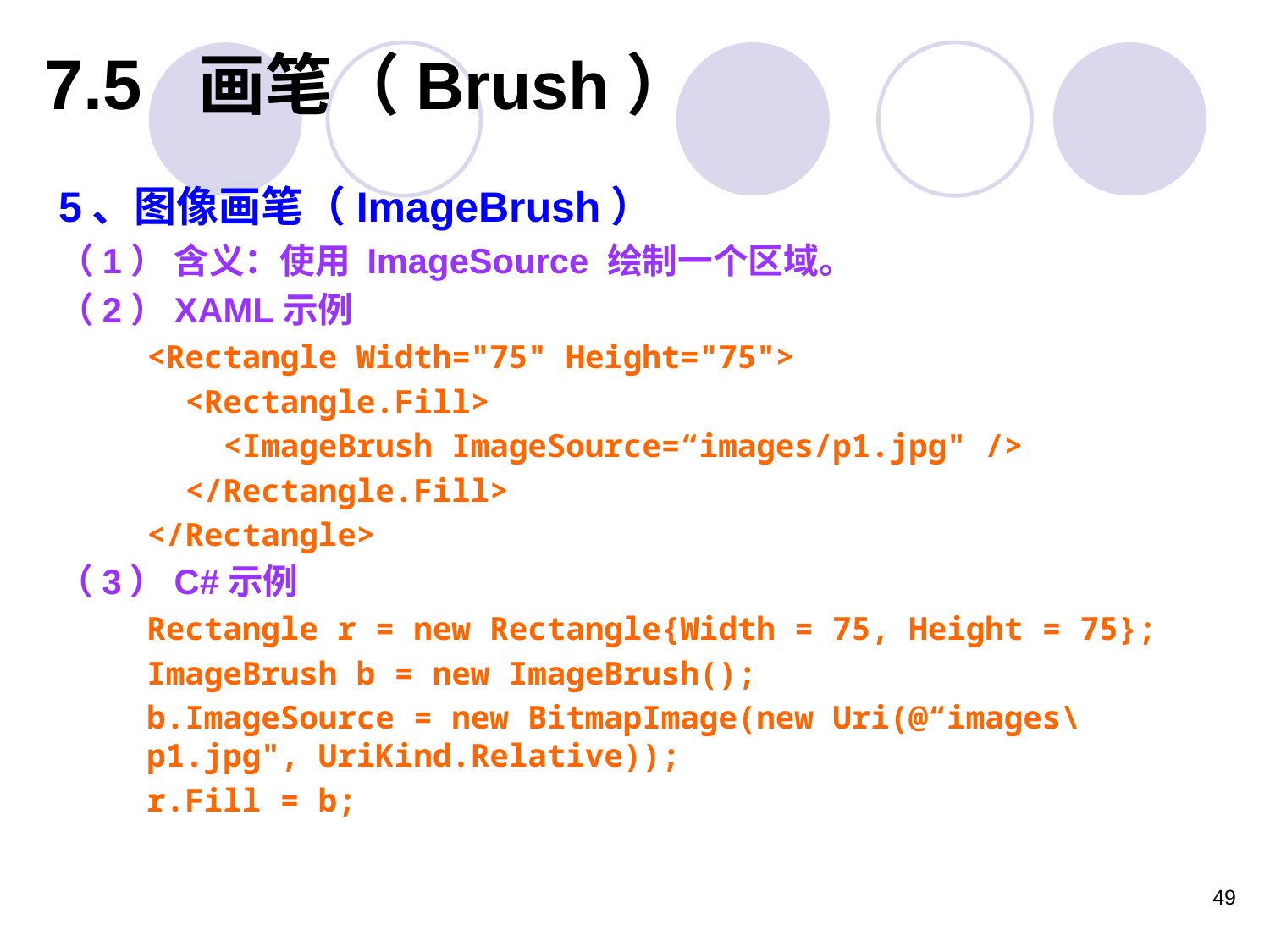

7.5  画笔（Brush）
5、图像画笔（ImageBrush）
（1） 含义：使用 ImageSource 绘制一个区域。
（2）XAML示例
<Rectangle Width="75" Height="75">
  <Rectangle.Fill>
    <ImageBrush ImageSource=“images/p1.jpg" />
  </Rectangle.Fill>
</Rectangle>
  （3）C#示例
Rectangle r = new Rectangle{Width = 75, Height = 75};
ImageBrush b = new ImageBrush();
b.ImageSource = new BitmapImage(new Uri(@“images\p1.jpg", UriKind.Relative));
r.Fill = b;

49